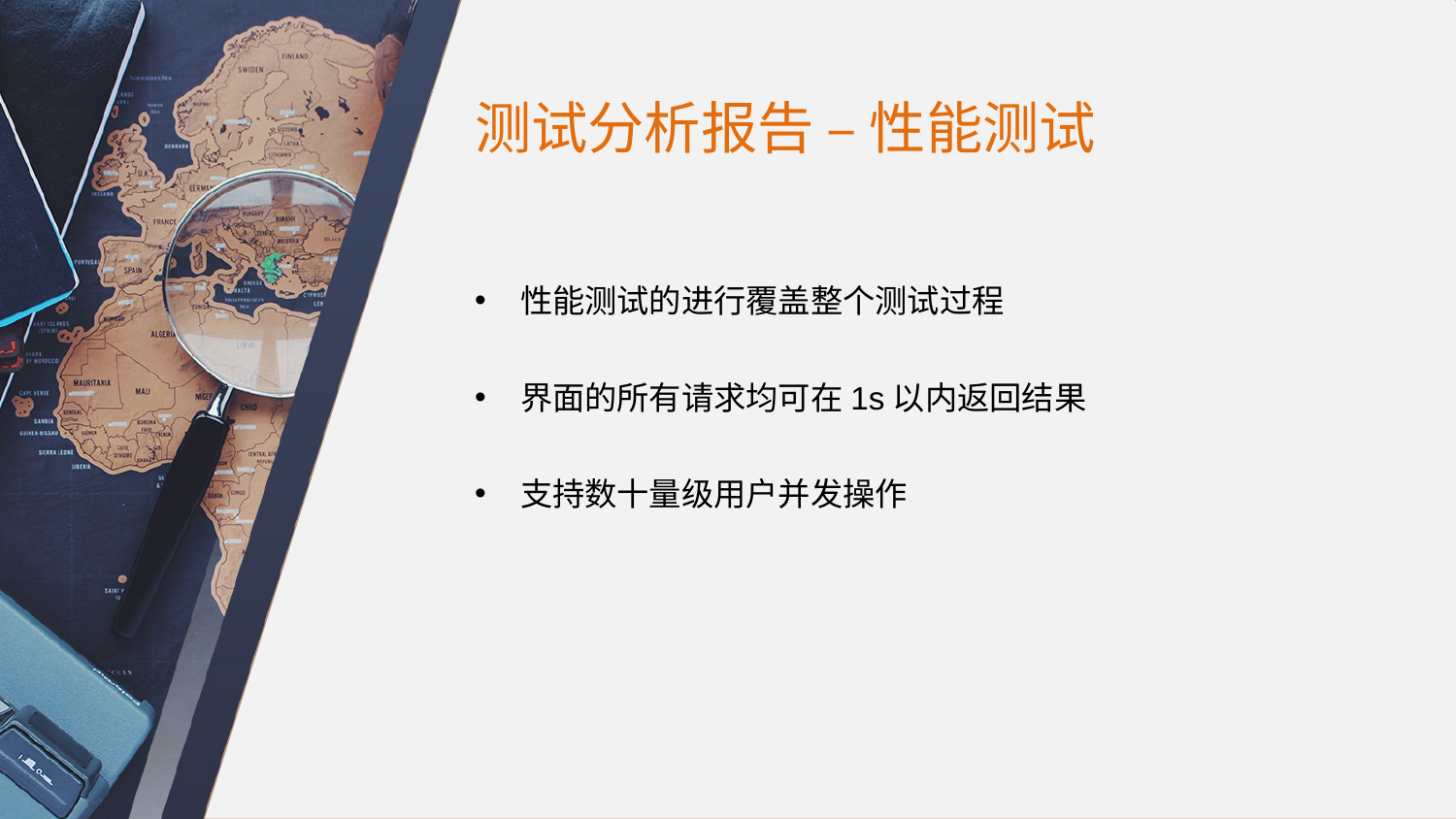

# 测试分析报告 – 性能测试
性能测试的进行覆盖整个测试过程

界面的所有请求均可在1s以内返回结果

支持数十量级用户并发操作